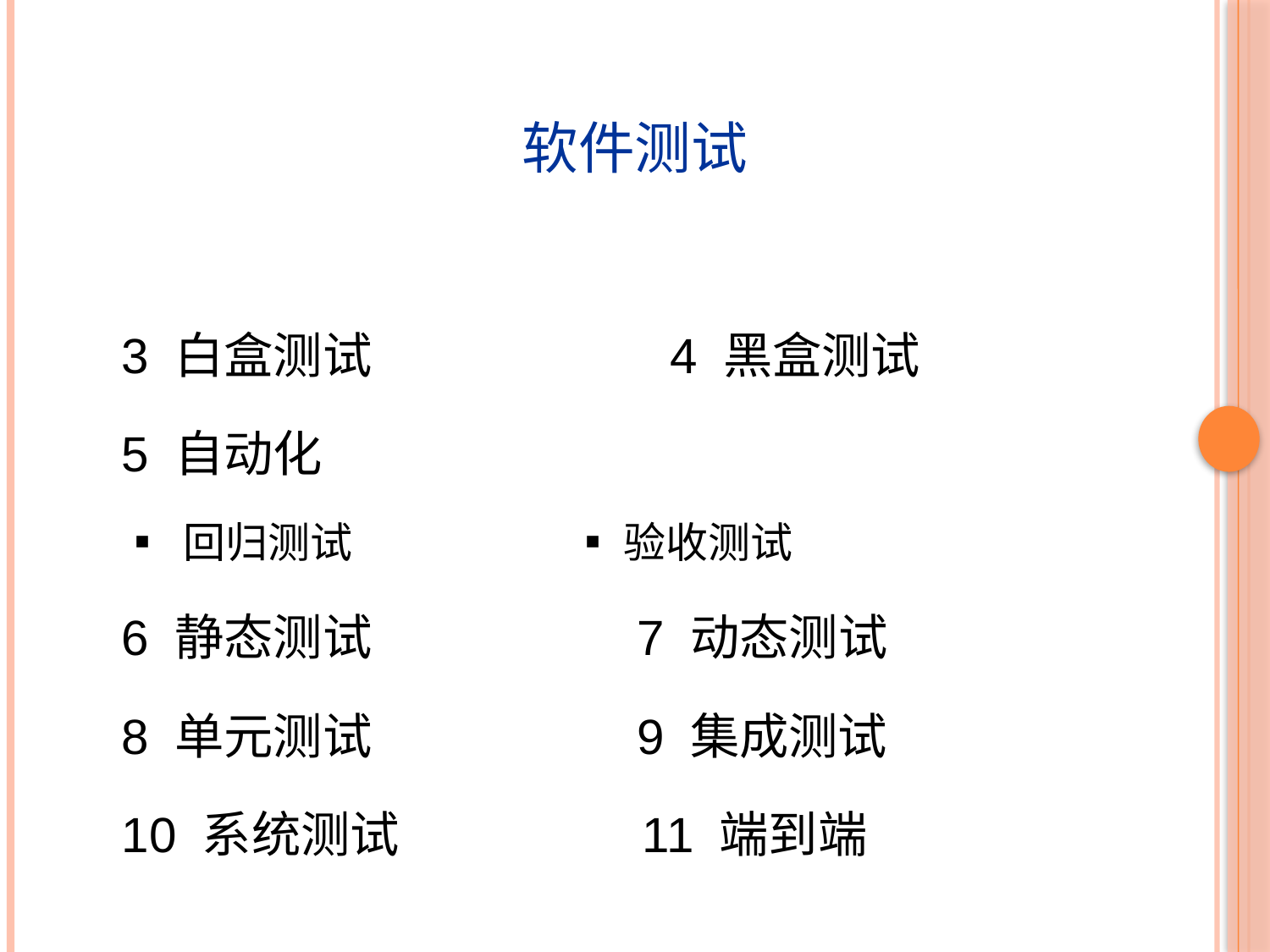

软件测试
3 白盒测试                          4 黑盒测试
5 自动化
▪ 回归测试                       ▪ 验收测试
6 静态测试                       7 动态测试
8 单元测试                       9 集成测试
10 系统测试                     11 端到端